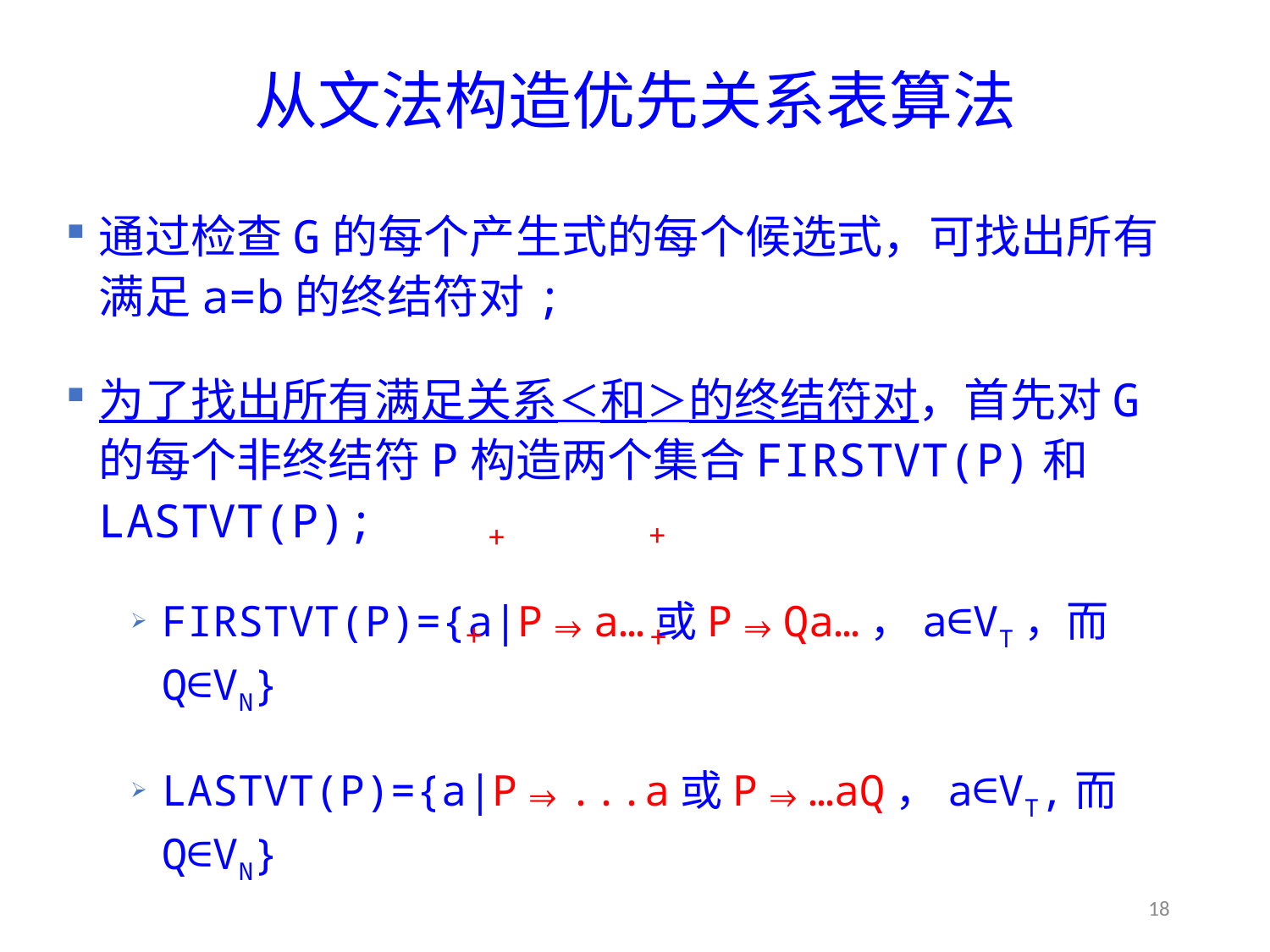

# 从文法构造优先关系表算法
通过检查G的每个产生式的每个候选式，可找出所有满足a=b的终结符对;
为了找出所有满足关系＜和＞的终结符对，首先对G的每个非终结符P构造两个集合FIRSTVT(P)和LASTVT(P);
FIRSTVT(P)={a|P⇒a…或P⇒Qa…，a∈VT，而Q∈VN}
LASTVT(P)={a|P⇒...a或P⇒…aQ，a∈VT,而Q∈VN}
+
+
+
+
18